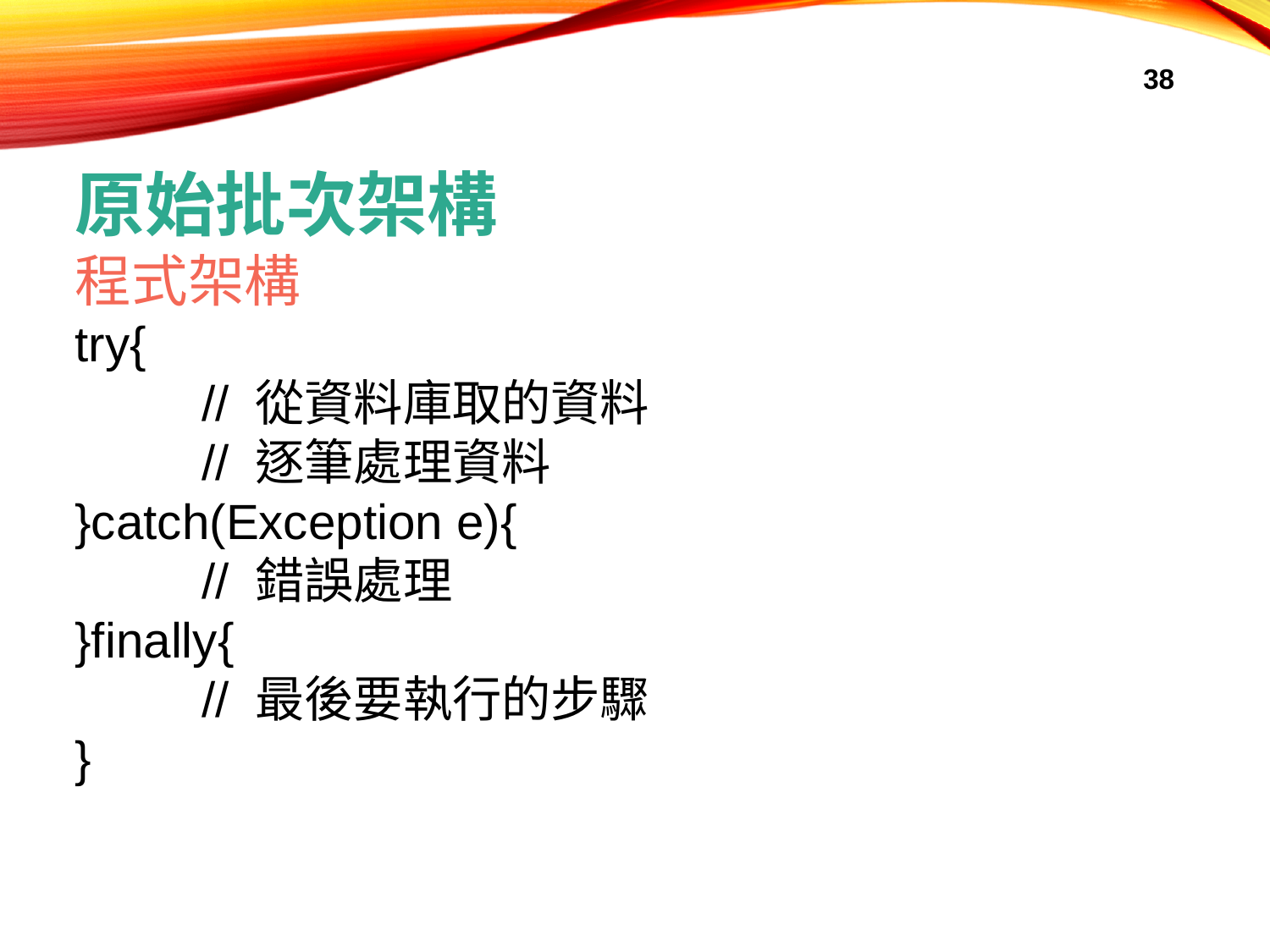

38
原始批次架構
程式架構
try{
	// 從資料庫取的資料
	// 逐筆處理資料
}catch(Exception e){
	// 錯誤處理
}finally{
	// 最後要執行的步驟
}